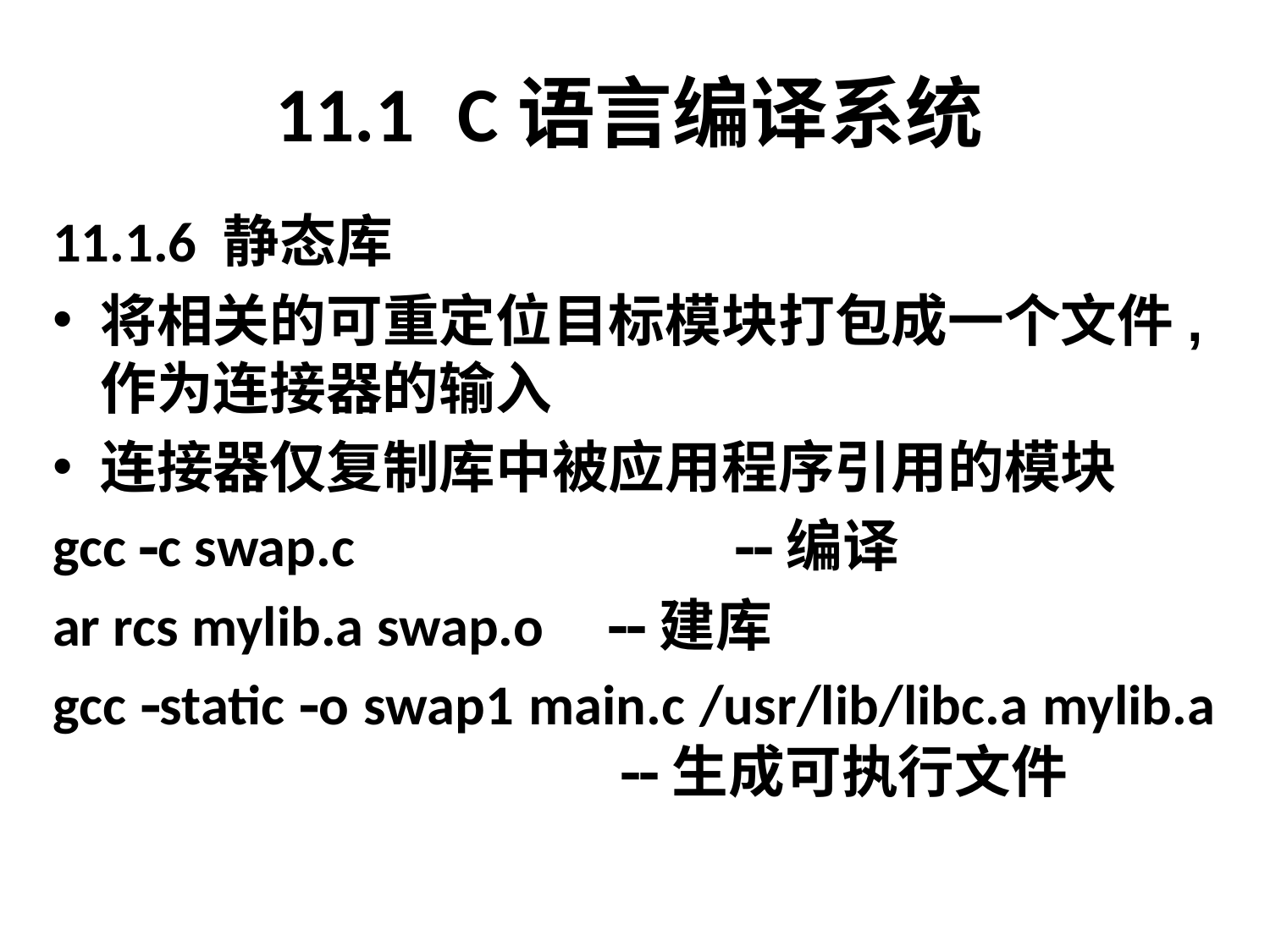

# 11.1  C语言编译系统
11.1.6 静态库
将相关的可重定位目标模块打包成一个文件,作为连接器的输入
连接器仅复制库中被应用程序引用的模块
gcc −c swap.c			−−编译
ar rcs mylib.a swap.o	−−建库
gcc −static −o swap1 main.c /usr/lib/libc.a mylib.a 				 −−生成可执行文件